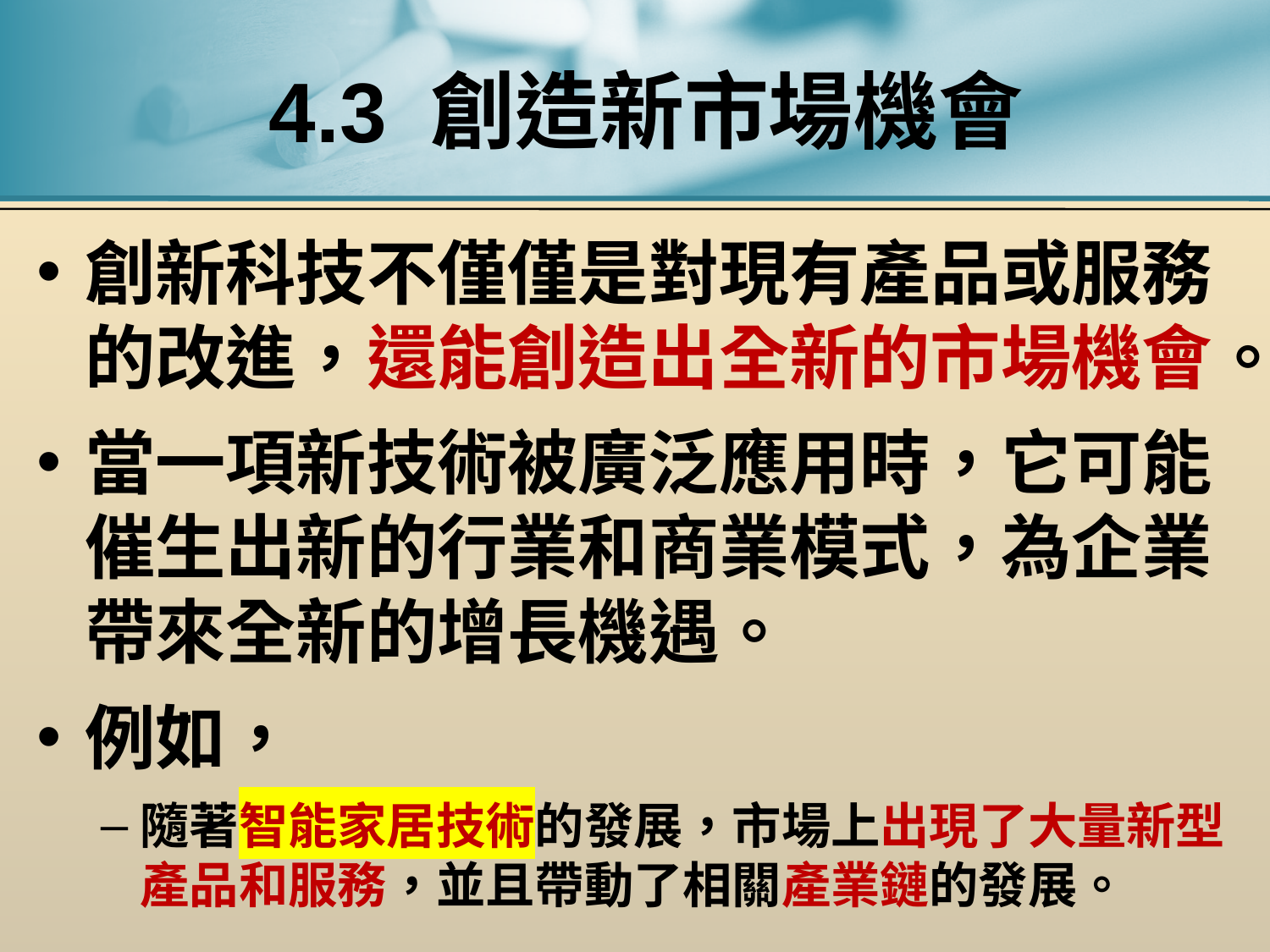

# 4.3 創造新市場機會
創新科技不僅僅是對現有產品或服務的改進，還能創造出全新的市場機會。
當一項新技術被廣泛應用時，它可能催生出新的行業和商業模式，為企業帶來全新的增長機遇。
例如，
隨著智能家居技術的發展，市場上出現了大量新型產品和服務，並且帶動了相關產業鏈的發展。